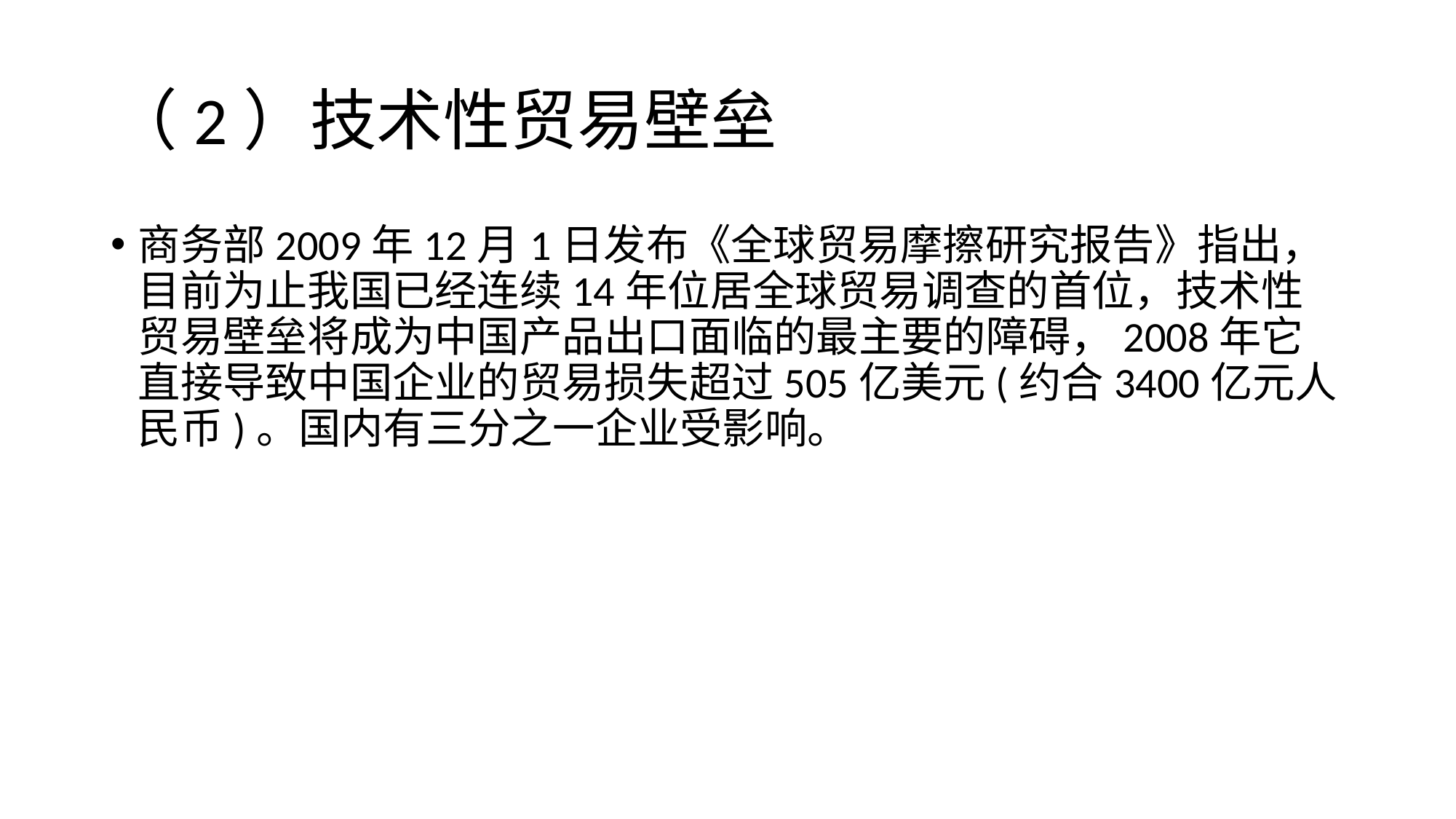

# （2）技术性贸易壁垒
商务部2009年12月1日发布《全球贸易摩擦研究报告》指出，目前为止我国已经连续14年位居全球贸易调查的首位，技术性贸易壁垒将成为中国产品出口面临的最主要的障碍，2008年它直接导致中国企业的贸易损失超过505亿美元(约合3400亿元人民币)。国内有三分之一企业受影响。